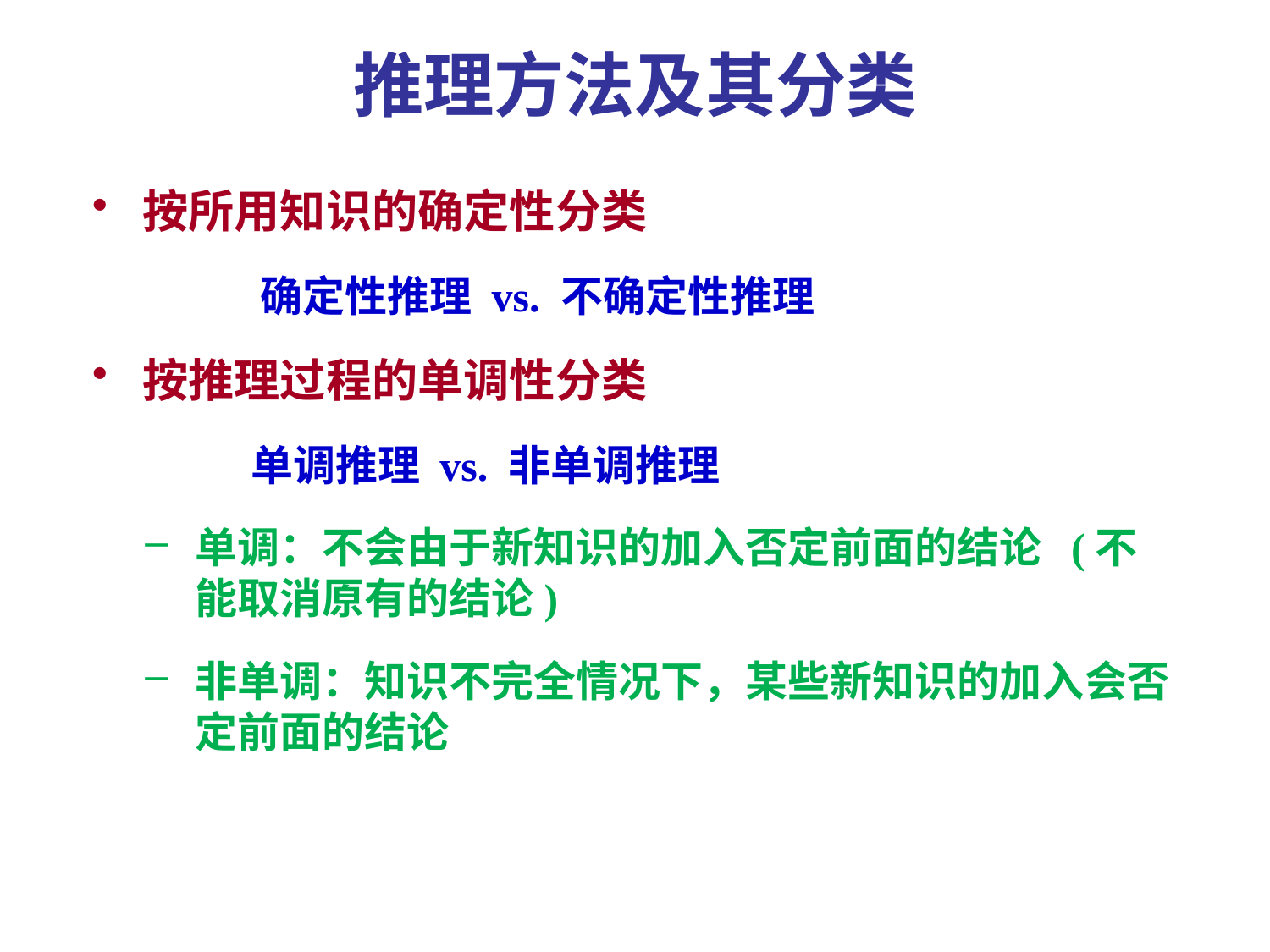

# 推理方法及其分类
按所用知识的确定性分类
           确定性推理 vs. 不确定性推理
按推理过程的单调性分类
          单调推理 vs. 非单调推理
单调：不会由于新知识的加入否定前面的结论  (不能取消原有的结论)
非单调：知识不完全情况下，某些新知识的加入会否定前面的结论